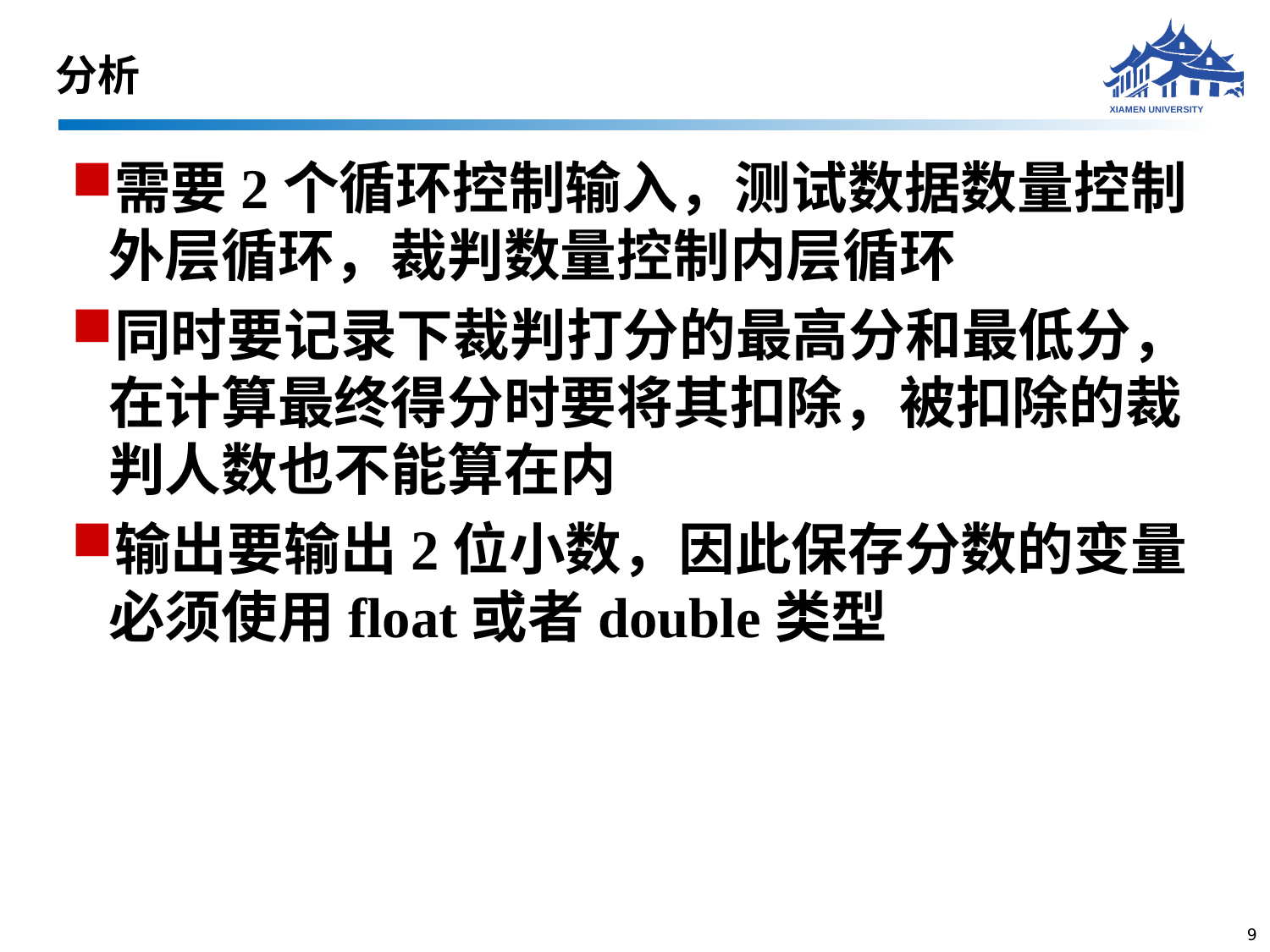

# 分析
需要2个循环控制输入，测试数据数量控制外层循环，裁判数量控制内层循环
同时要记录下裁判打分的最高分和最低分，在计算最终得分时要将其扣除，被扣除的裁判人数也不能算在内
输出要输出2位小数，因此保存分数的变量必须使用float或者double类型
9